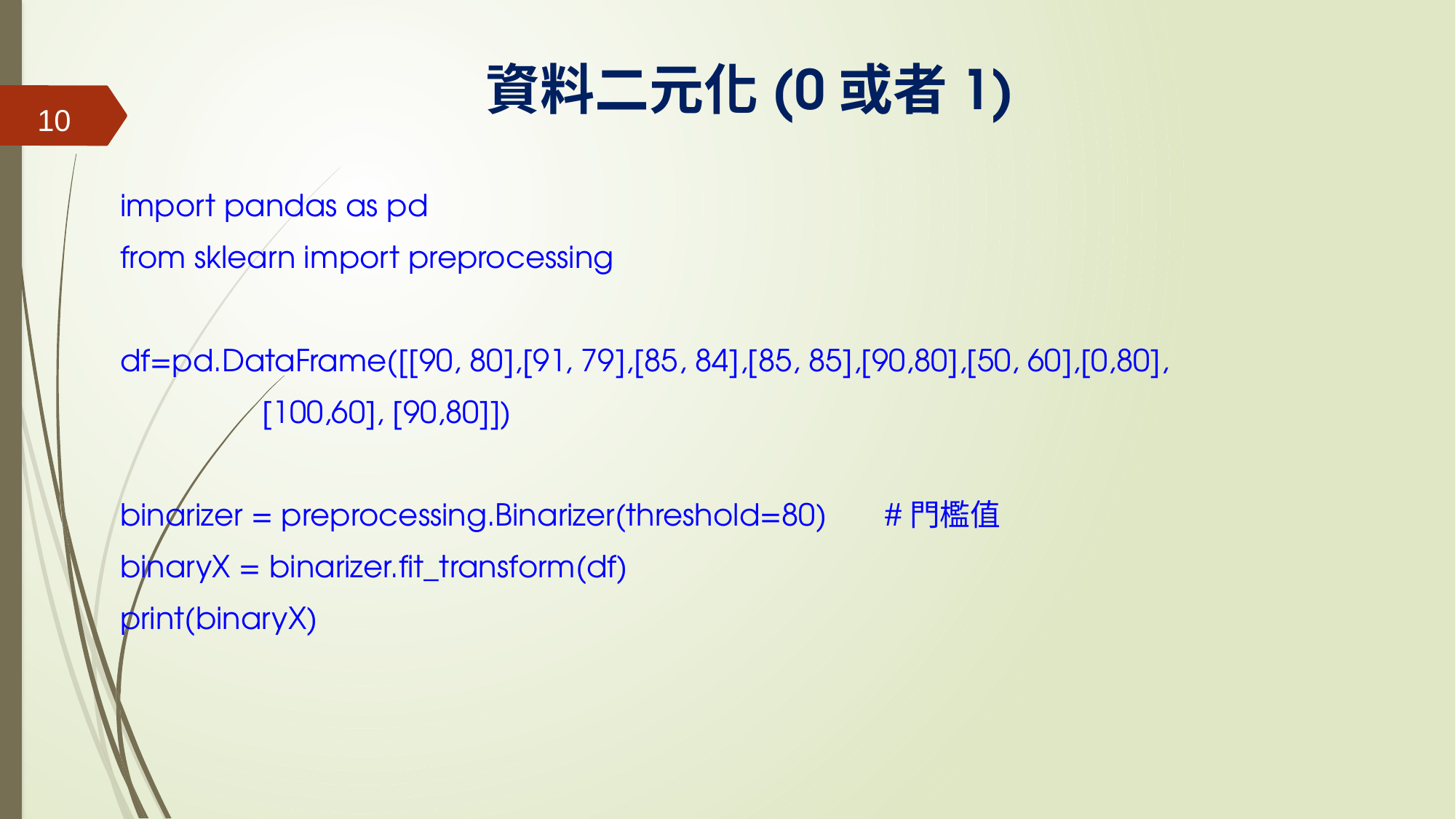

# 資料二元化(0或者1)
10
import pandas as pd
from sklearn import preprocessing

df=pd.DataFrame([[90, 80],[91, 79],[85, 84],[85, 85],[90,80],[50, 60],[0,80],
                 [100,60], [90,80]])

binarizer = preprocessing.Binarizer(threshold=80)       #門檻值
binaryX = binarizer.fit_transform(df)
print(binaryX)